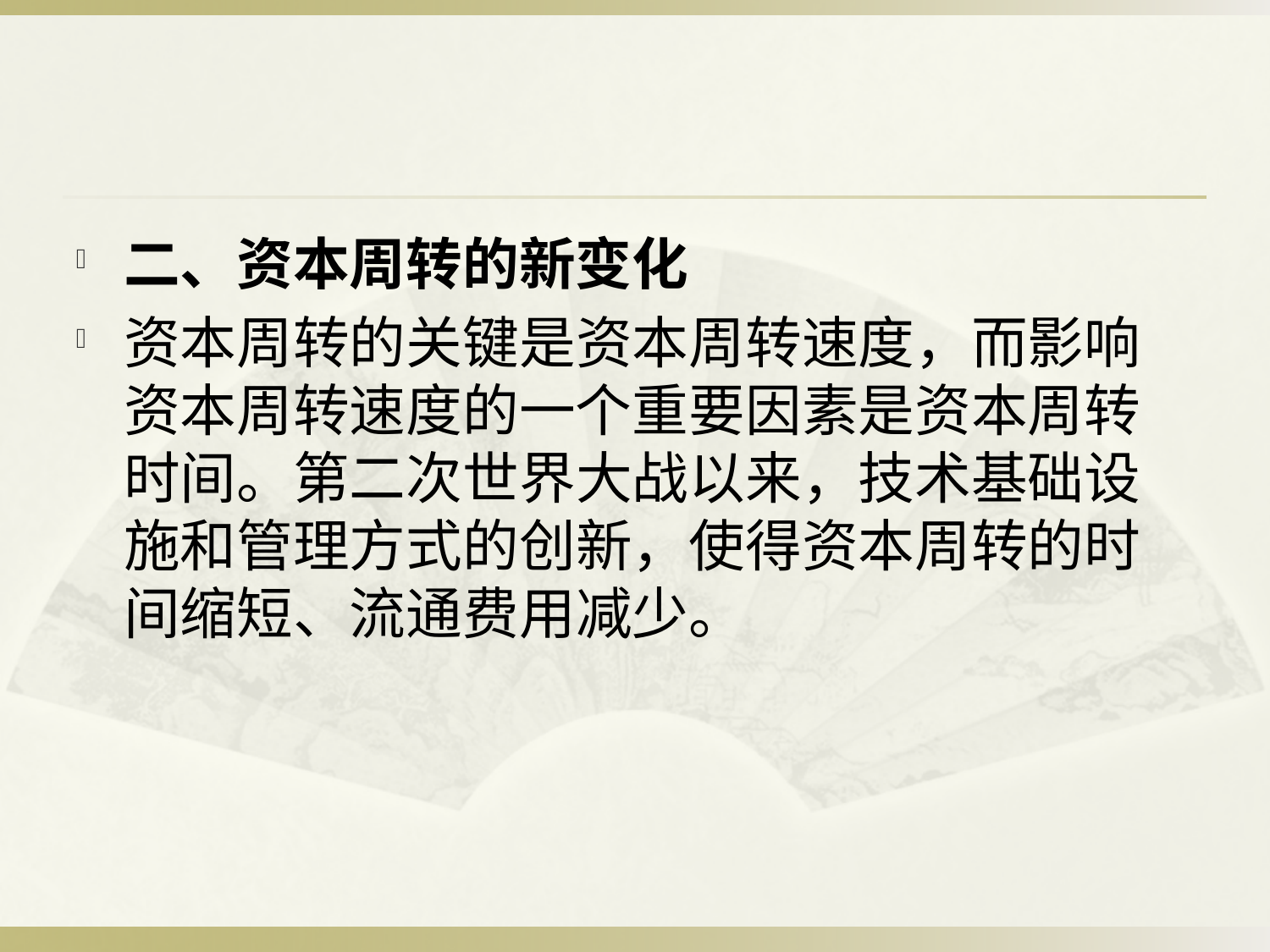

#
二、资本周转的新变化
资本周转的关键是资本周转速度，而影响资本周转速度的一个重要因素是资本周转时间。第二次世界大战以来，技术基础设施和管理方式的创新，使得资本周转的时间缩短、流通费用减少。